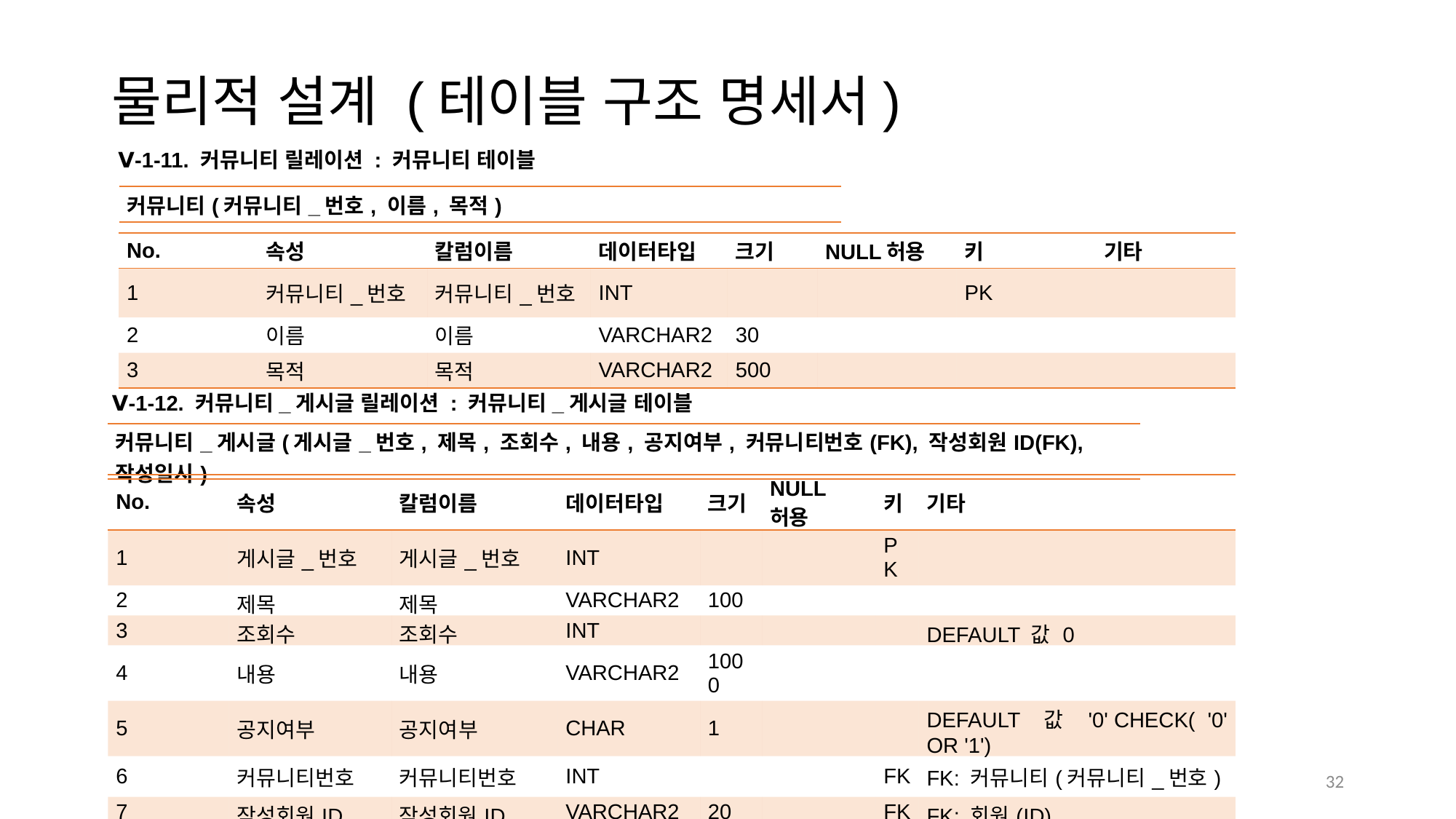

물리적 설계 (테이블 구조 명세서)
 Ⅴ-1-11. 커뮤니티 릴레이션 : 커뮤니티 테이블
| 커뮤니티(커뮤니티\_번호, 이름, 목적) |
| --- |
| No. | 속성 | 칼럼이름 | 데이터타입 | 크기 | NULL허용 | 키 | 기타 |
| --- | --- | --- | --- | --- | --- | --- | --- |
| 1 | 커뮤니티\_번호 | 커뮤니티\_번호 | INT |  |  | PK |  |
| 2 | 이름 | 이름 | VARCHAR2 | 30 |  |  |  |
| 3 | 목적 | 목적 | VARCHAR2 | 500 |  |  |  |
Ⅴ-1-12. 커뮤니티_게시글 릴레이션 : 커뮤니티_게시글 테이블
| 커뮤니티\_게시글(게시글\_번호, 제목, 조회수, 내용, 공지여부, 커뮤니티번호(FK), 작성회원ID(FK), 작성일시) |
| --- |
| No. | 속성 | 칼럼이름 | 데이터타입 | 크기 | NULL허용 | 키 | 기타 |
| --- | --- | --- | --- | --- | --- | --- | --- |
| 1 | 게시글\_번호 | 게시글\_번호 | INT |  |  | PK |  |
| 2 | 제목 | 제목 | VARCHAR2 | 100 |  |  |  |
| 3 | 조회수 | 조회수 | INT |  |  |  | DEFAULT 값 0 |
| 4 | 내용 | 내용 | VARCHAR2 | 1000 |  |  |  |
| 5 | 공지여부 | 공지여부 | CHAR | 1 |  |  | DEFAULT 값 '0' CHECK( '0' OR '1') |
| 6 | 커뮤니티번호 | 커뮤니티번호 | INT |  |  | FK | FK: 커뮤니티(커뮤니티\_번호) |
| 7 | 작성회원ID | 작성회원ID | VARCHAR2 | 20 |  | FK | FK: 회원(ID) |
| 8 | 작성일시 | 작성일시 | DATE | 3 |  |  |  |
32